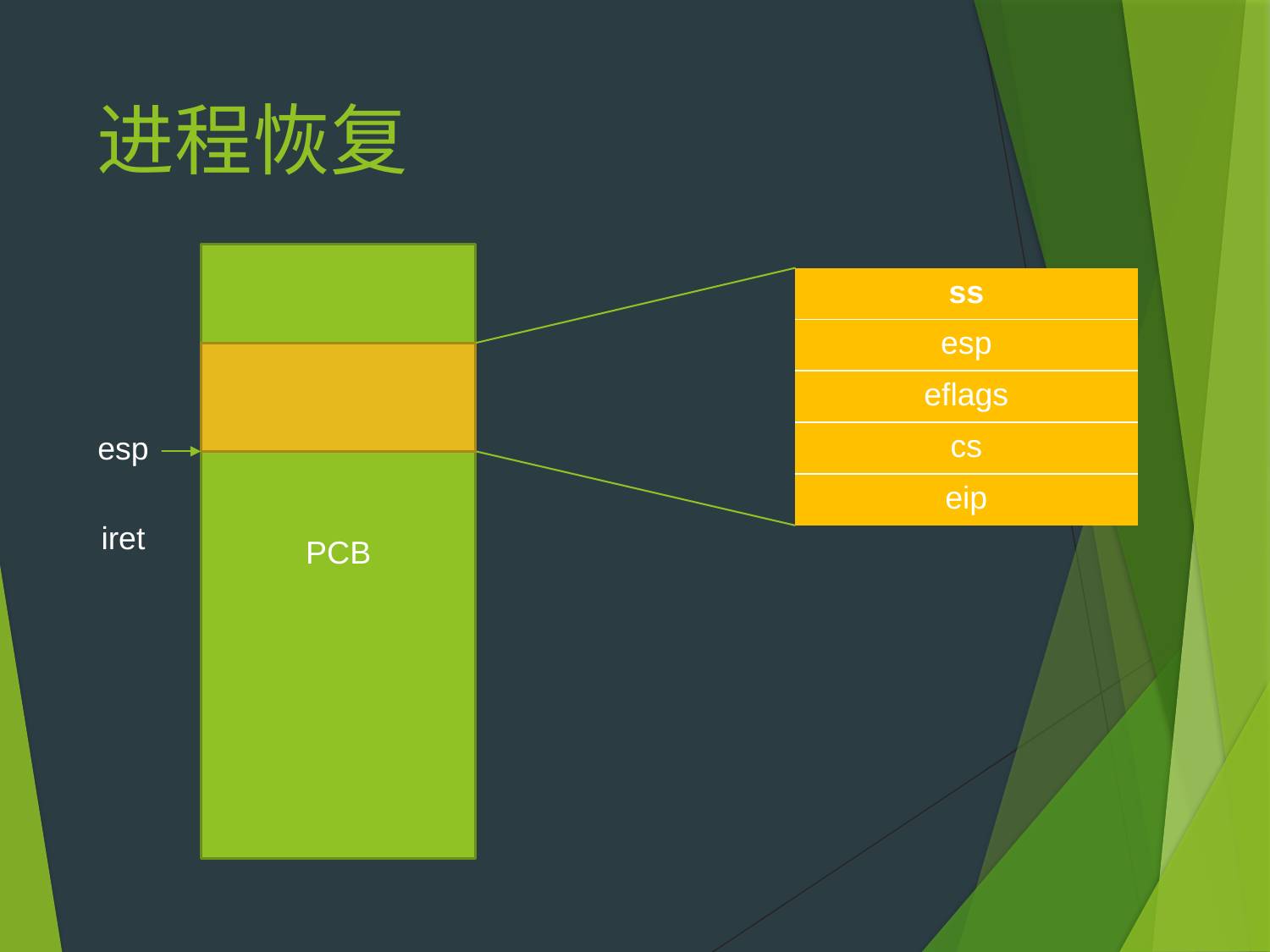

# 进程恢复
PCB
| ss |
| --- |
| esp |
| eflags |
| cs |
| eip |

esp
iret